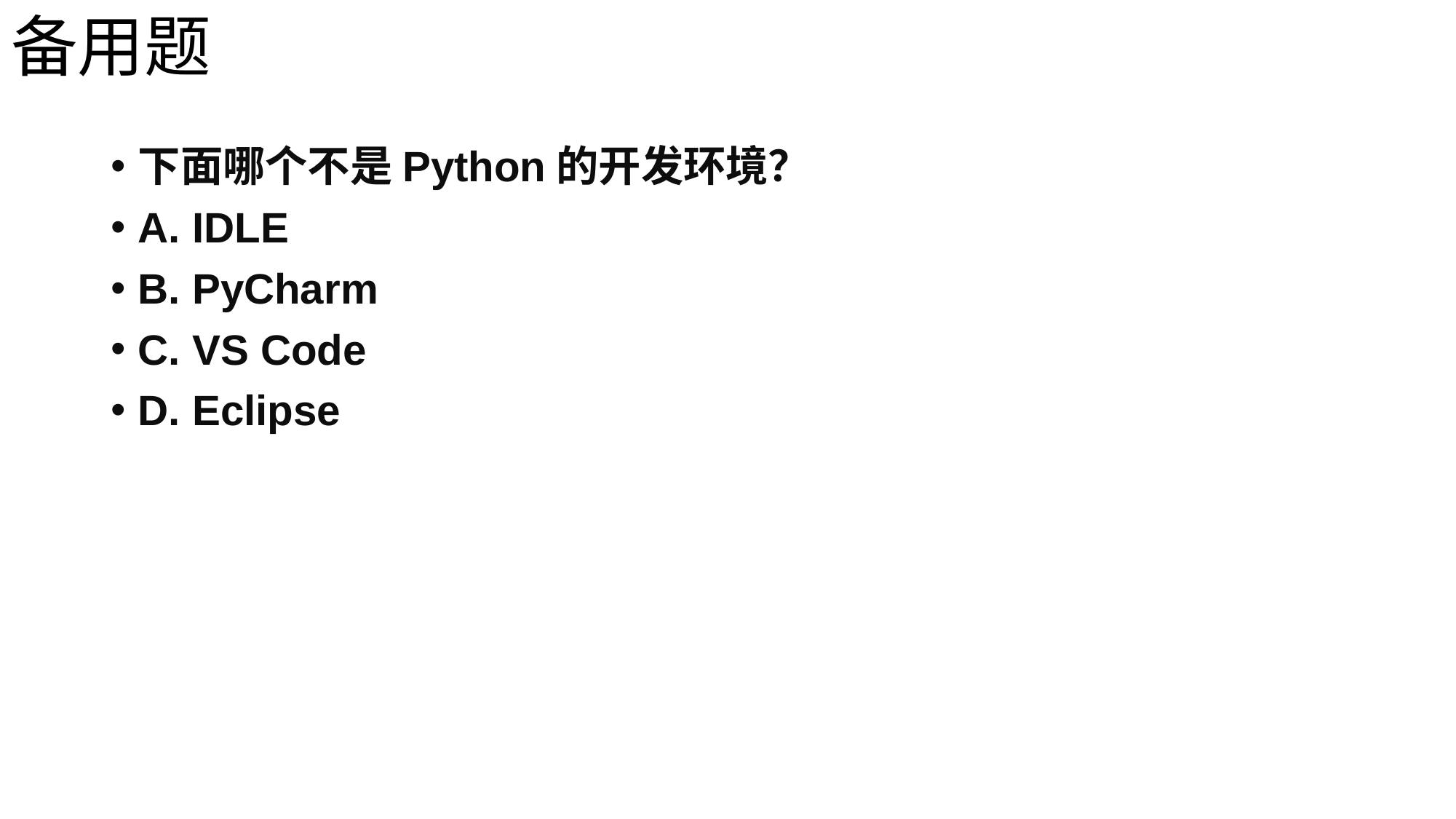

# 备用题
下面哪个不是Python的开发环境？
A. IDLE
B. PyCharm
C. VS Code
D. Eclipse